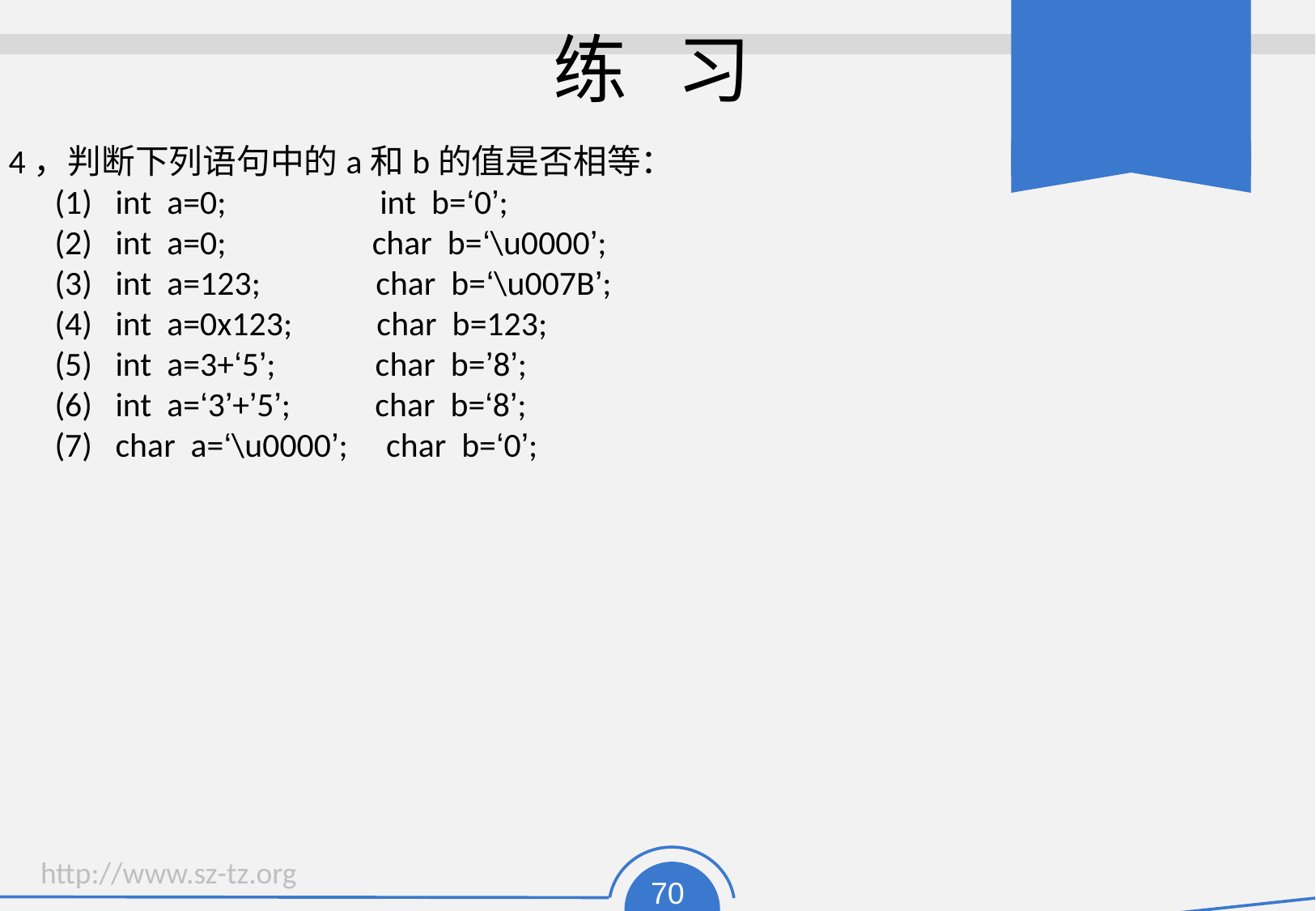

# 练   习
4，判断下列语句中的a和b的值是否相等：
      (1)   int  a=0;                    int  b=‘0’;
      (2)   int  a=0;                   char  b=‘\u0000’;
      (3)   int  a=123;               char  b=‘\u007B’;
      (4)   int  a=0x123;           char  b=123;
      (5)   int  a=3+‘5’;             char  b=’8’;
      (6)   int  a=‘3’+’5’;           char  b=‘8’;
      (7)   char  a=‘\u0000’;     char  b=‘0’;